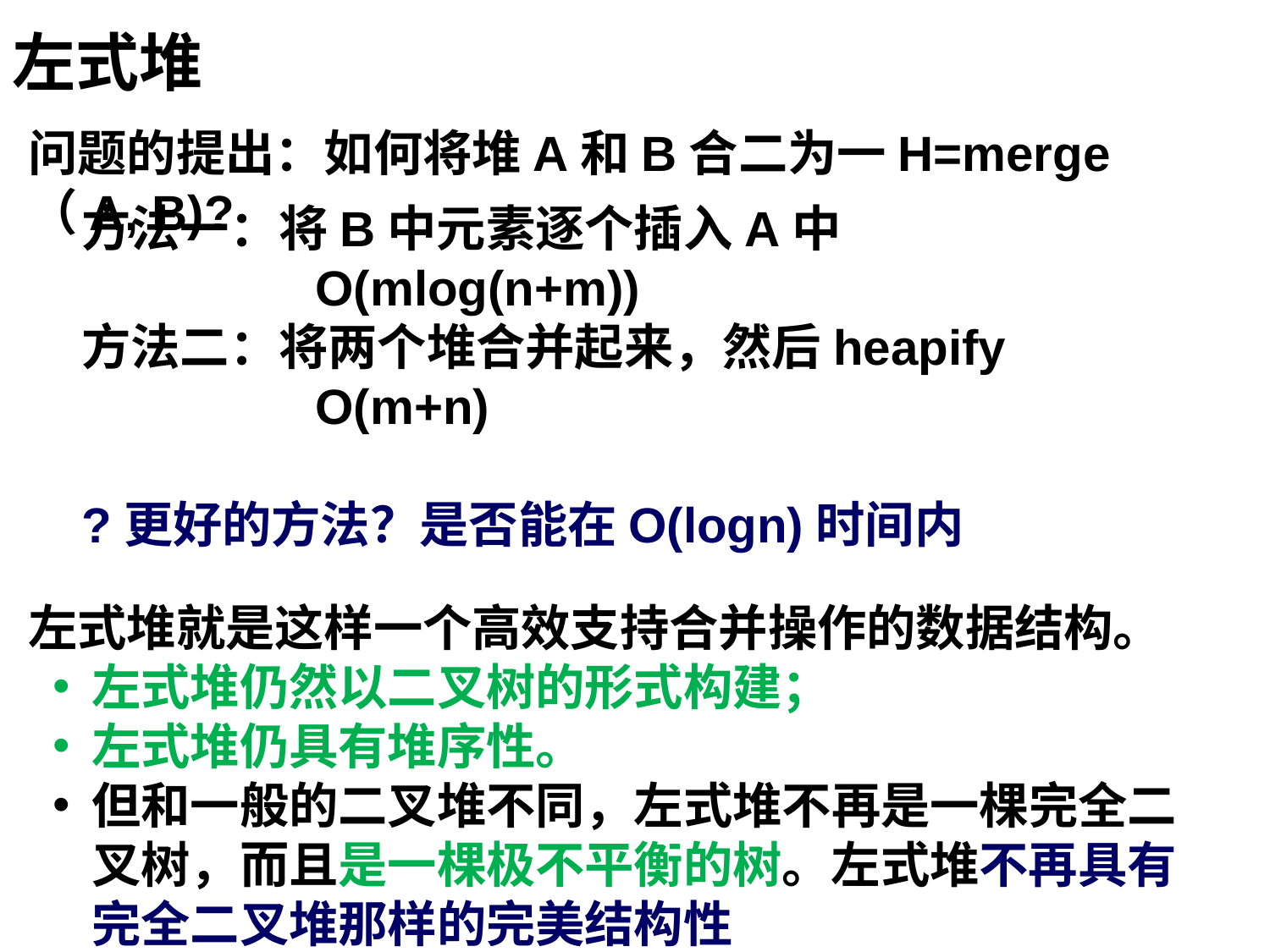

左式堆
问题的提出：如何将堆A和B合二为一H=merge（A, B)?
方法一：将B中元素逐个插入A中
                 O(mlog(n+m))
方法二：将两个堆合并起来，然后heapify
                 O(m+n)

?更好的方法？是否能在O(logn)时间内
左式堆就是这样一个高效支持合并操作的数据结构。
左式堆仍然以二叉树的形式构建；
左式堆仍具有堆序性。
但和一般的二叉堆不同，左式堆不再是一棵完全二叉树，而且是一棵极不平衡的树。左式堆不再具有完全二叉堆那样的完美结构性